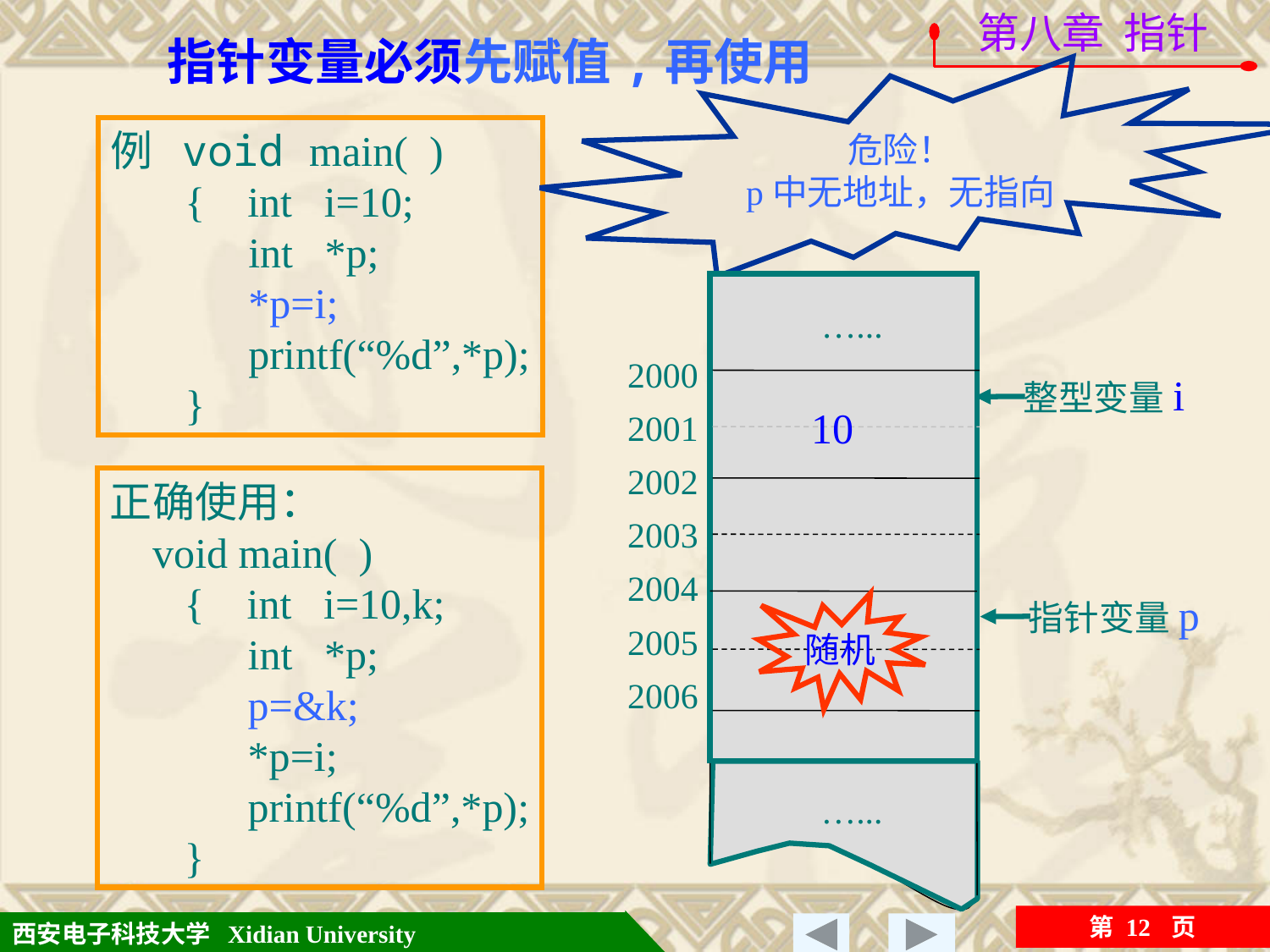

第八章  指针

指针变量必须先赋值,再使用
危险！
p中无地址，无指向
例  void main(  )
       {    int   i=10;
             int   *p;
             *p=i;
             printf(“%d”,*p);
       }

…...
2000
整型变量i

10

2001

2002

2003

2004
指针变量p

2005

随机

2006

…...

正确使用：
    void main(  )
       {    int   i=10,k;
             int   *p;
             p=&k;
             *p=i;
             printf(“%d”,*p);
       }